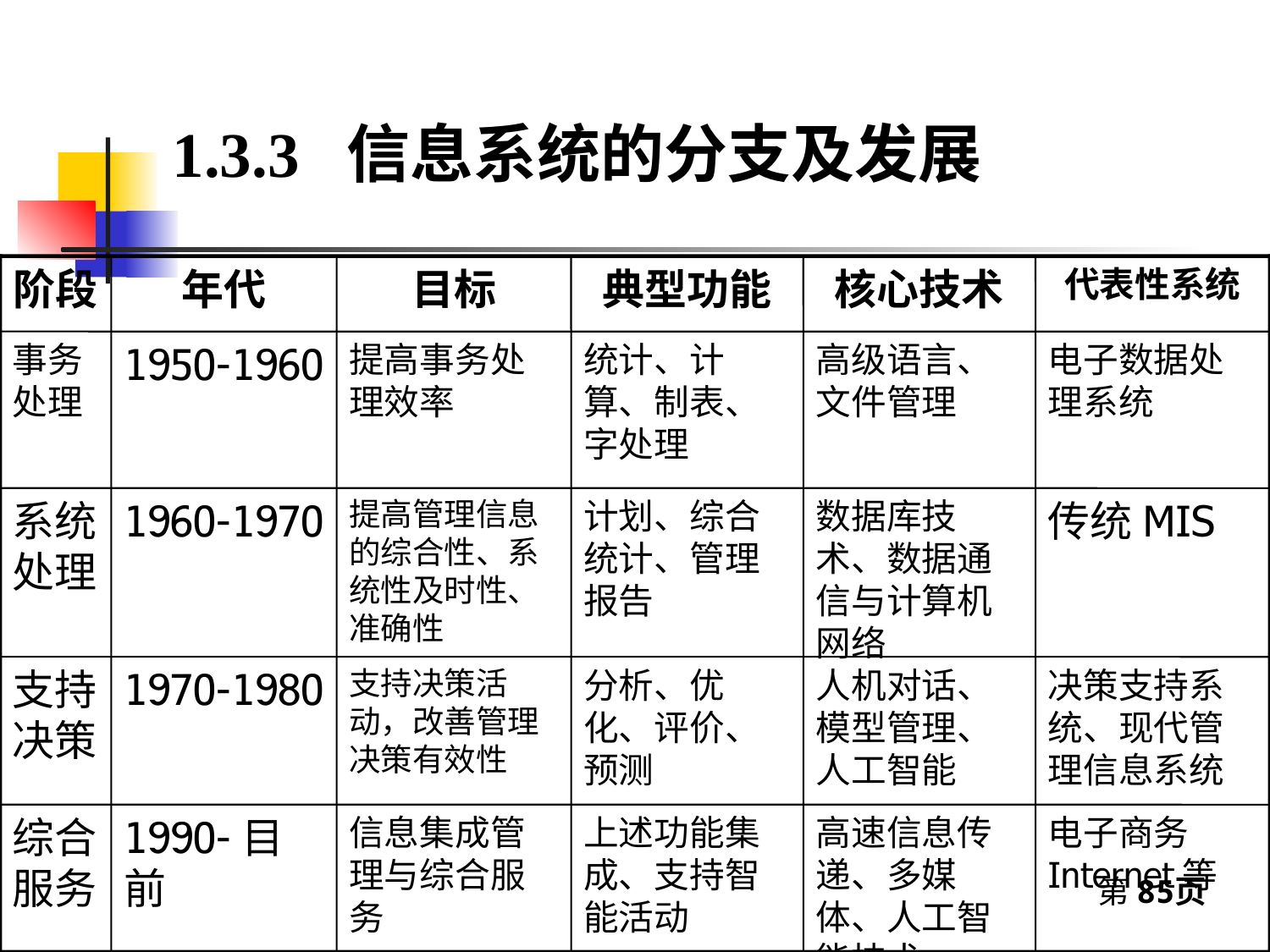

# 1.3.3  信息系统的分支及发展
阶段

年代

目标

典型功能

核心技术

代表性系统

事务处理

1950-1960
提高事务处理效率
统计、计算、制表、字处理
高级语言、文件管理
电子数据处理系统
系统处理

1960-1970
提高管理信息的综合性、系统性及时性、准确性
计划、综合统计、管理报告
数据库技术、数据通信与计算机网络
传统MIS
支持决策

1970-1980
支持决策活动，改善管理决策有效性
分析、优化、评价、预测
人机对话、模型管理、人工智能
决策支持系统、现代管理信息系统
综合服务

1990-目前
信息集成管理与综合服务
上述功能集成、支持智能活动
高速信息传递、多媒体、人工智能技术
电子商务Internet等